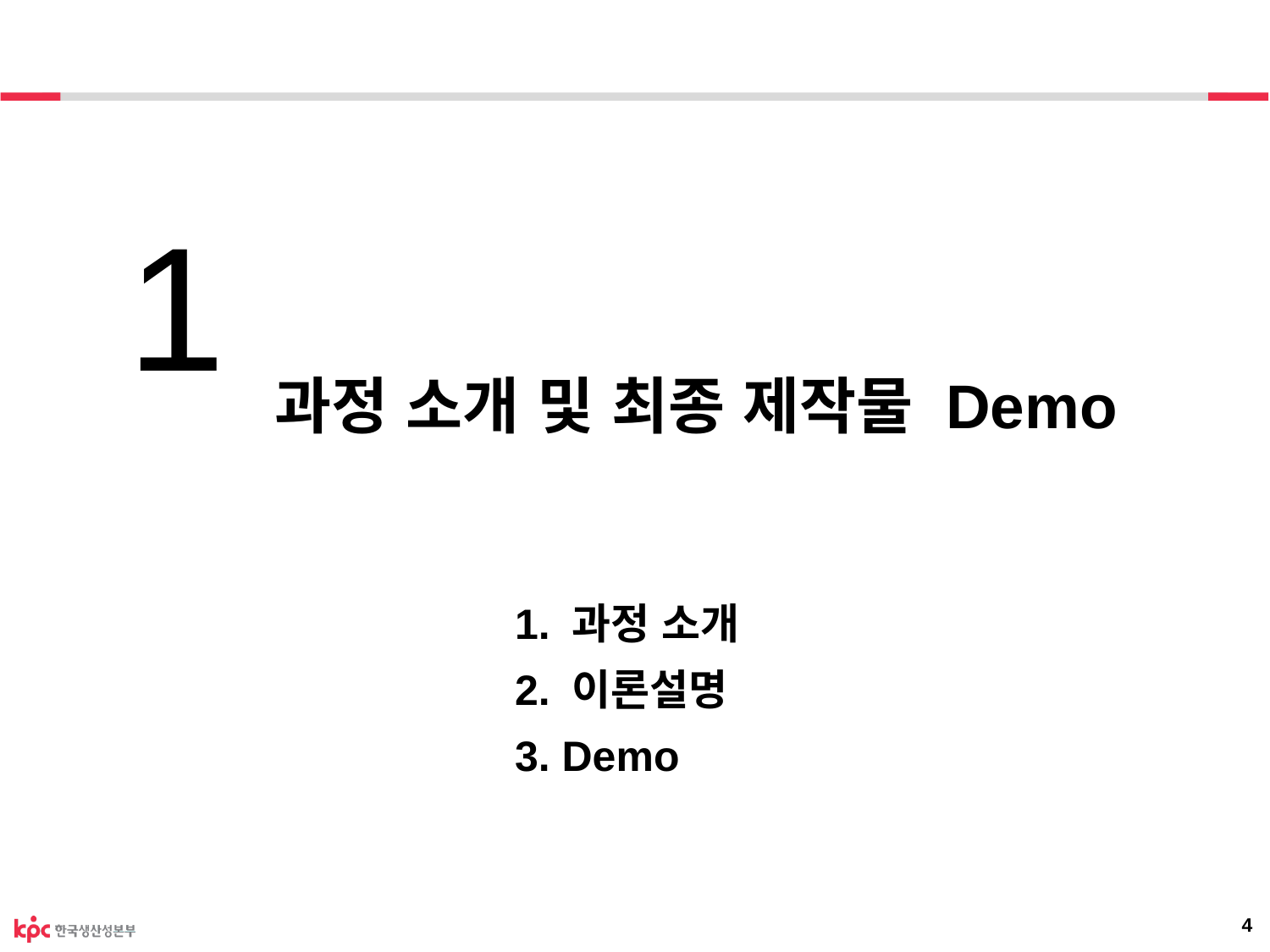

1
과정 소개 및 최종 제작물 Demo
    1. 과정 소개
    2. 이론설명
    3. Demo